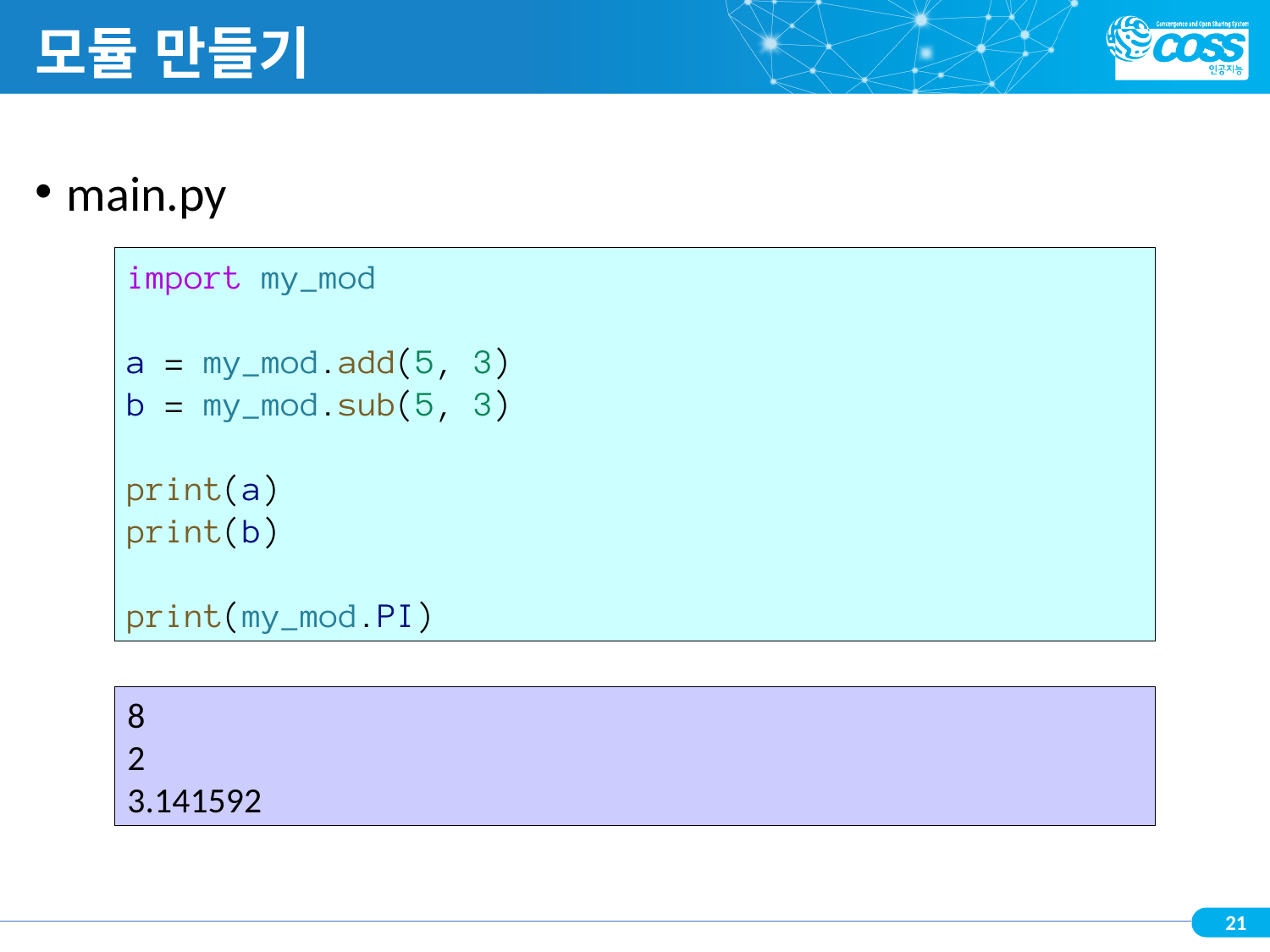

# 모듈 만들기
main.py

import my_mod
a = my_mod.add(5, 3)
b = my_mod.sub(5, 3)
print(a)
print(b)
print(my_mod.PI)
8
2
3.141592
21